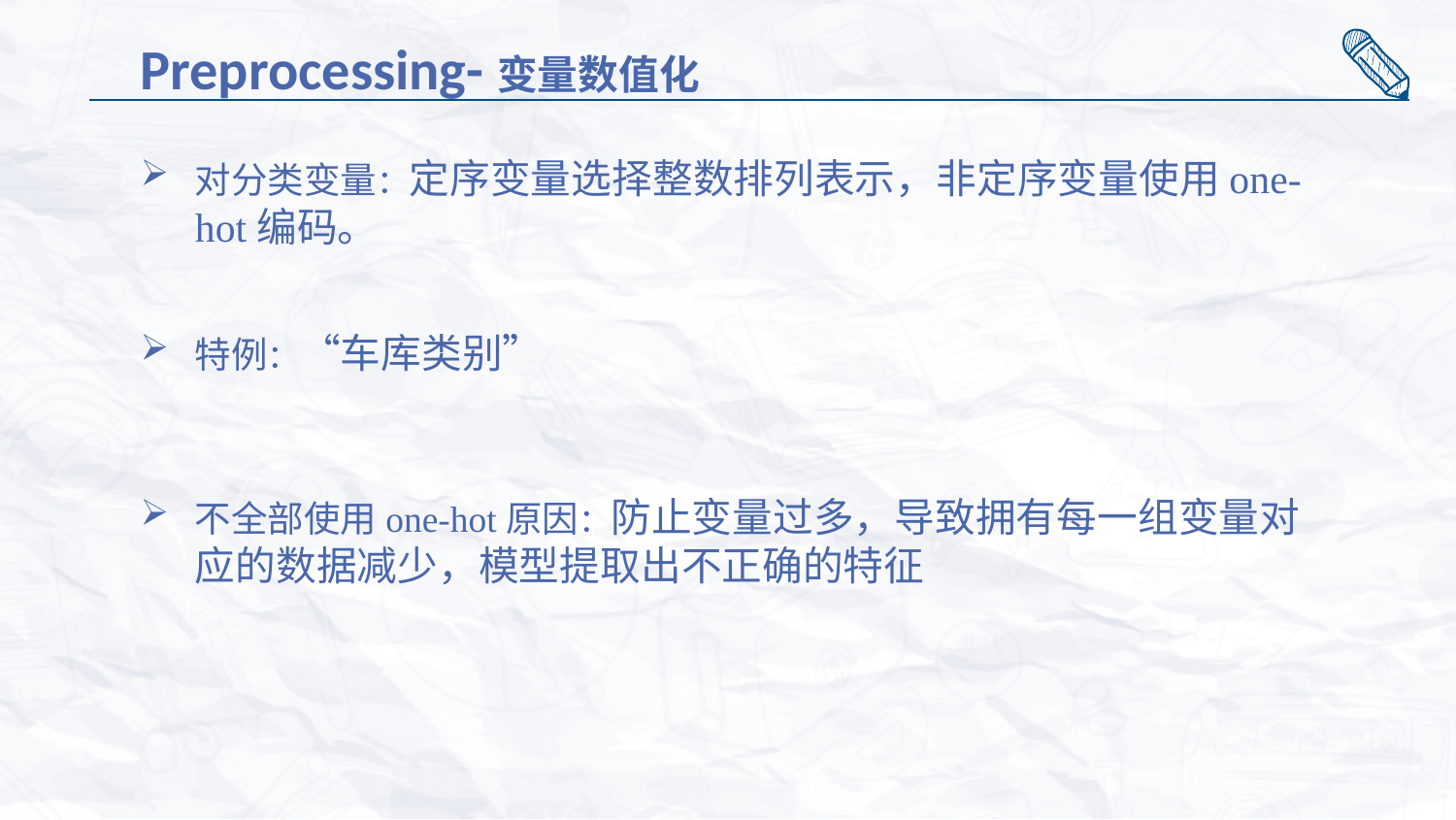

Preprocessing-变量数值化
对分类变量：定序变量选择整数排列表示，非定序变量使用one-hot编码。

特例：“车库类别”

不全部使用one-hot原因：防止变量过多，导致拥有每一组变量对应的数据减少，模型提取出不正确的特征